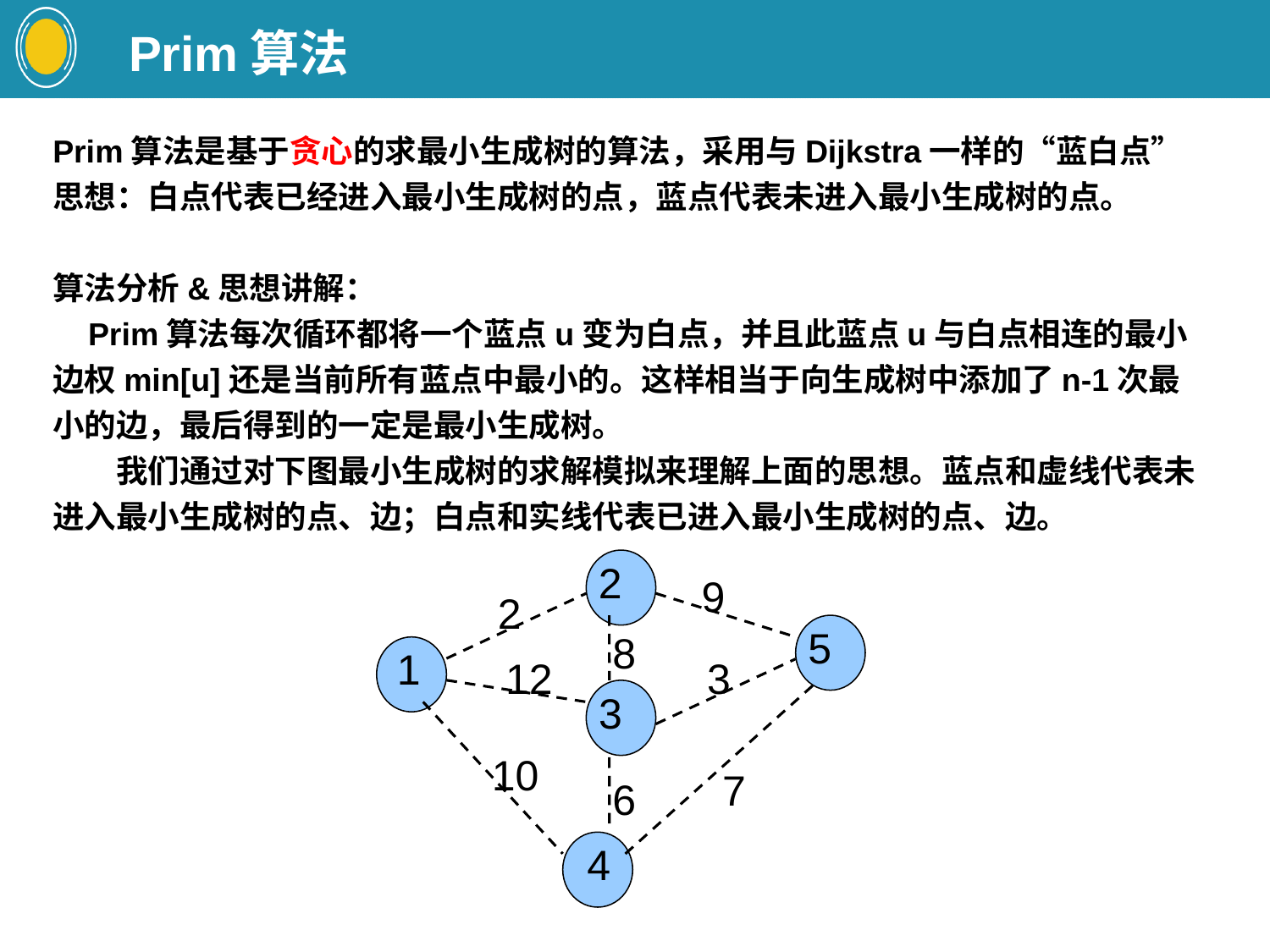

Prim算法
Prim算法是基于贪心的求最小生成树的算法，采用与Dijkstra一样的“蓝白点”思想：白点代表已经进入最小生成树的点，蓝点代表未进入最小生成树的点。

算法分析&思想讲解：
    Prim算法每次循环都将一个蓝点u变为白点，并且此蓝点u与白点相连的最小边权min[u]还是当前所有蓝点中最小的。这样相当于向生成树中添加了n-1次最小的边，最后得到的一定是最小生成树。
　　我们通过对下图最小生成树的求解模拟来理解上面的思想。蓝点和虚线代表未进入最小生成树的点、边；白点和实线代表已进入最小生成树的点、边。
2

9

2

5

8

1

12

3

3

10

6

 4

7